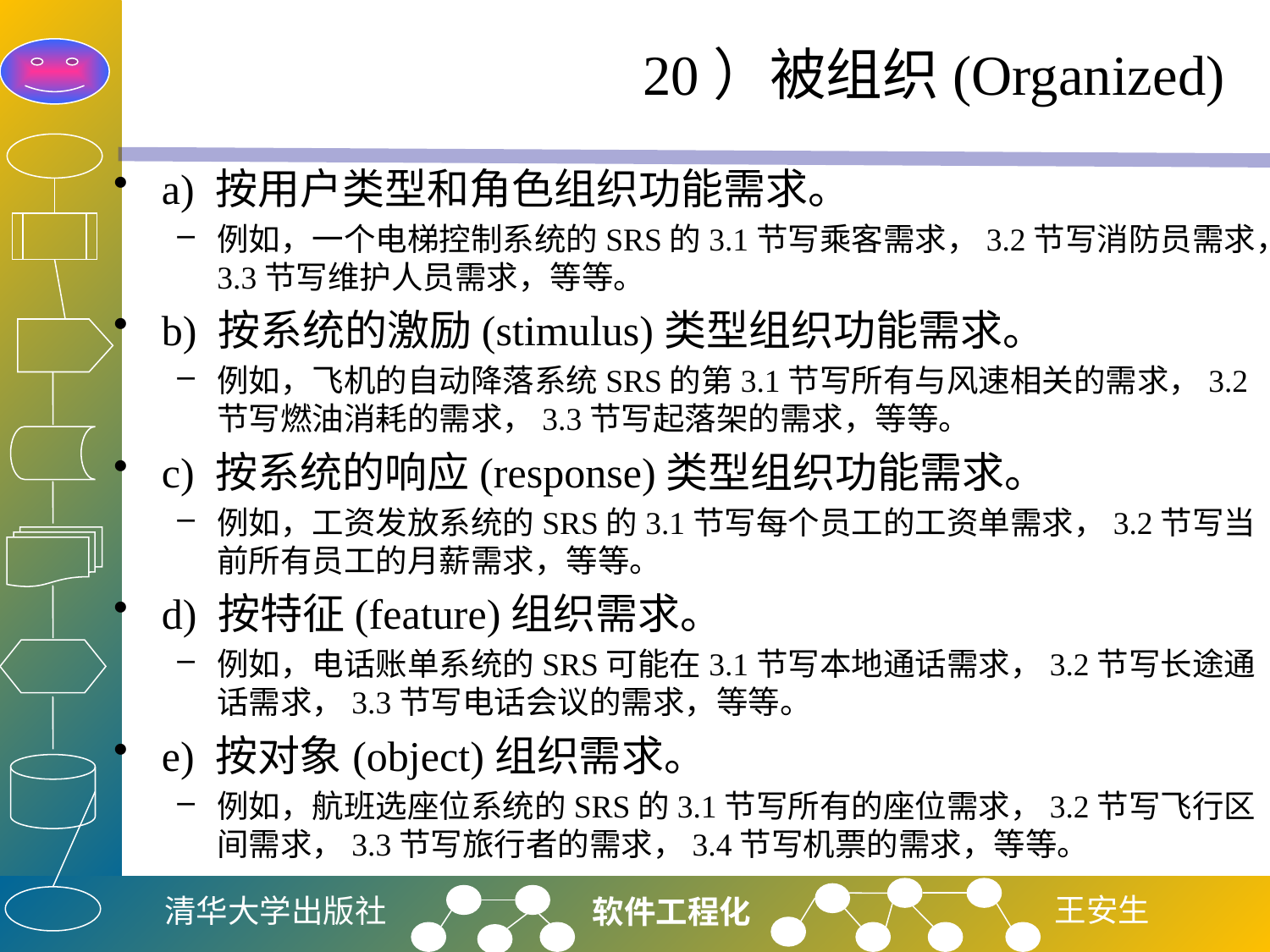

# 20）被组织(Organized)
a) 按用户类型和角色组织功能需求。
例如，一个电梯控制系统的SRS的3.1节写乘客需求，3.2节写消防员需求，3.3节写维护人员需求，等等。
b) 按系统的激励(stimulus)类型组织功能需求。
例如，飞机的自动降落系统SRS的第3.1节写所有与风速相关的需求，3.2节写燃油消耗的需求，3.3节写起落架的需求，等等。
c) 按系统的响应(response)类型组织功能需求。
例如，工资发放系统的SRS的3.1节写每个员工的工资单需求，3.2节写当前所有员工的月薪需求，等等。
d) 按特征(feature)组织需求。
例如，电话账单系统的SRS可能在3.1节写本地通话需求，3.2节写长途通话需求，3.3节写电话会议的需求，等等。
e) 按对象(object)组织需求。
例如，航班选座位系统的SRS的3.1节写所有的座位需求，3.2节写飞行区间需求，3.3节写旅行者的需求，3.4节写机票的需求，等等。